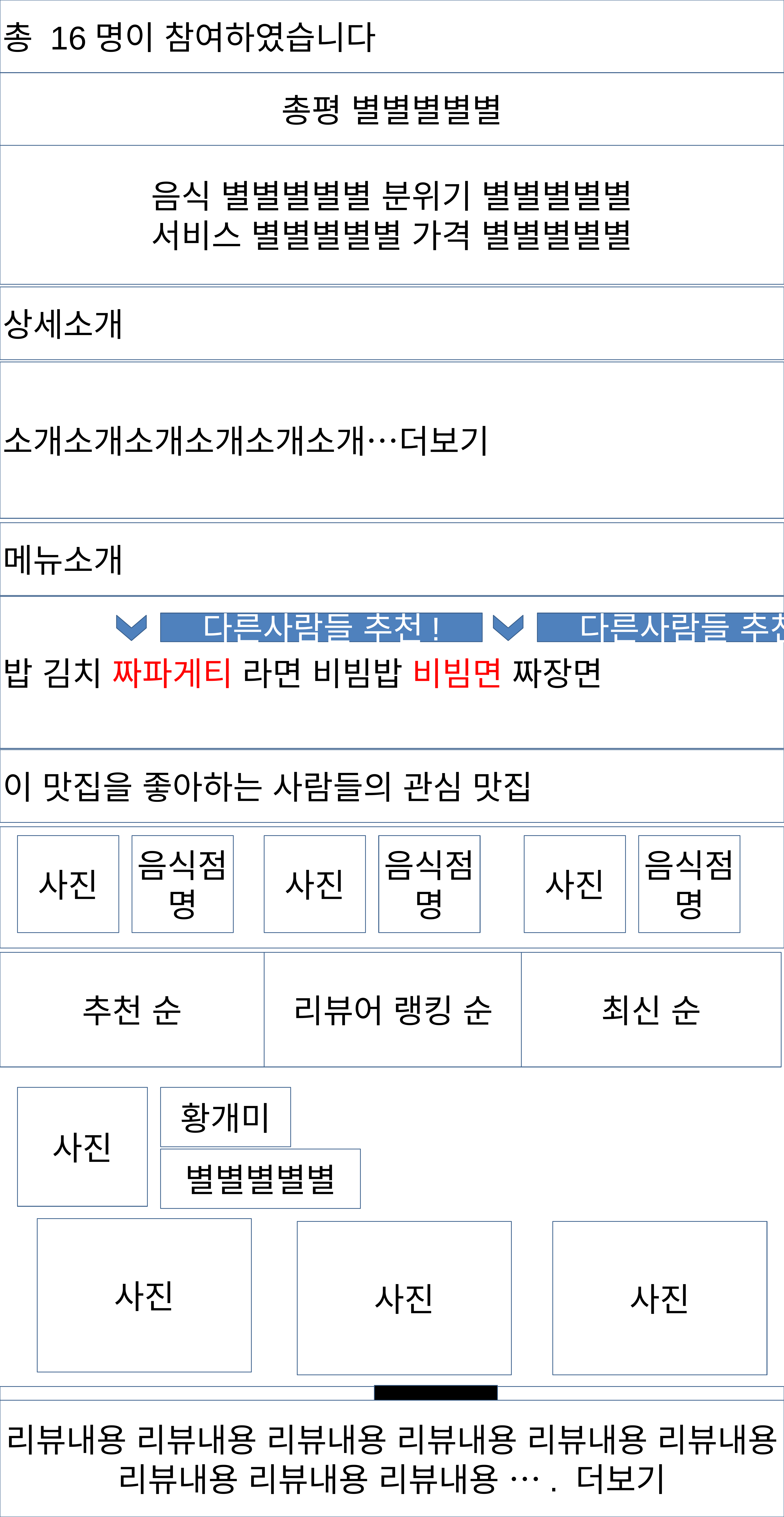

총 16명이 참여하였습니다
총평 별별별별별
음식 별별별별별 분위기 별별별별별
서비스 별별별별별 가격 별별별별별
상세소개
소개소개소개소개소개소개…더보기
메뉴소개
밥 김치 짜파게티 라면 비빔밥 비빔면 짜장면

다른사람들 추천!

다른사람들 추천!
이 맛집을 좋아하는 사람들의 관심 맛집

사진
음식점명
사진
음식점명
사진
음식점명
추천 순
리뷰어 랭킹 순
최신 순
사진
황개미
별별별별별
사진
사진
사진

리뷰내용 리뷰내용 리뷰내용 리뷰내용 리뷰내용 리뷰내용 리뷰내용 리뷰내용 리뷰내용 …. 더보기